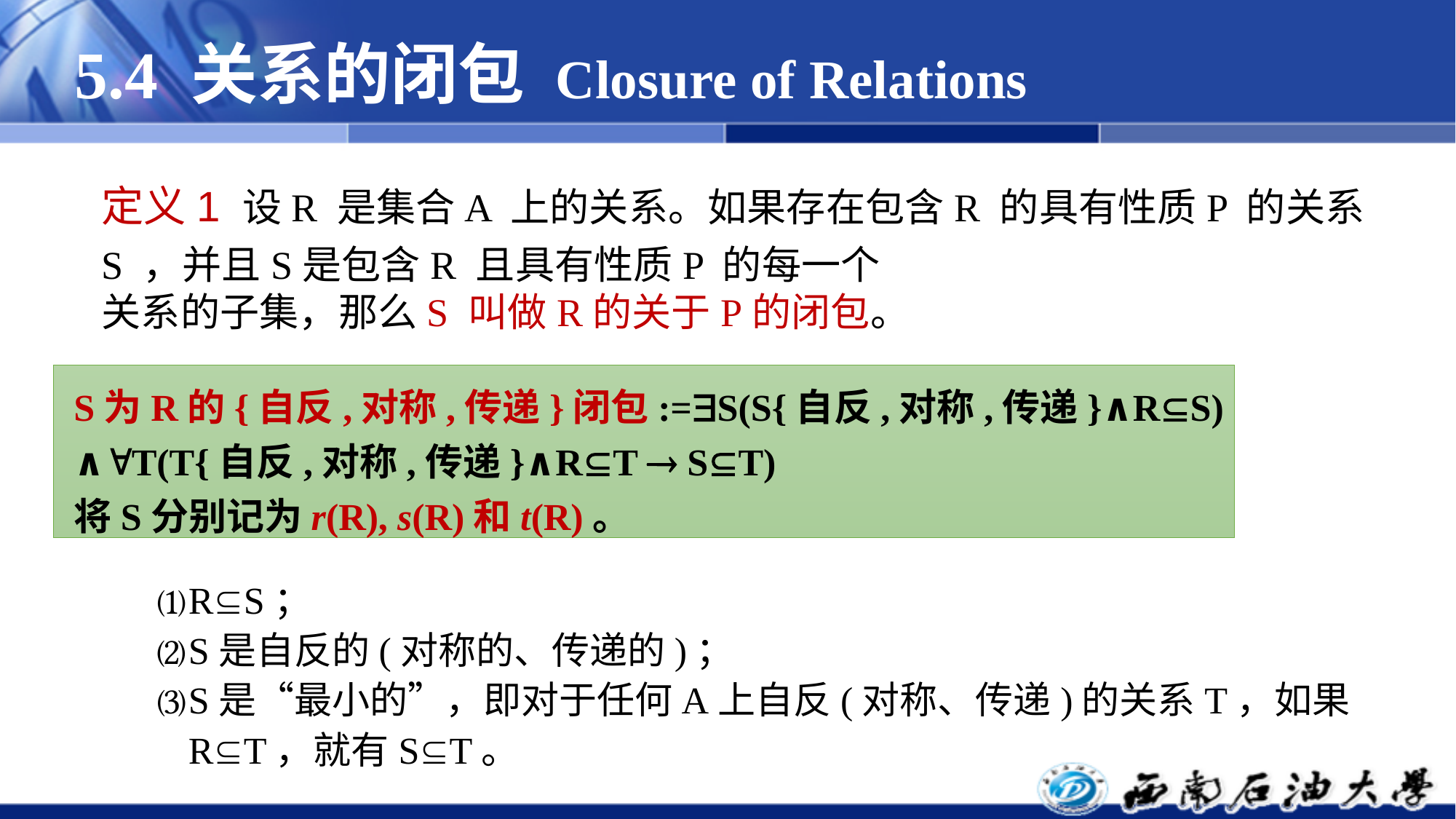

5.4 关系的闭包 Closure of Relations
定义1 设R 是集合A 上的关系。如果存在包含R 的具有性质P 的关系S ，并且S是包含R 且具有性质P 的每一个
关系的子集，那么S 叫做R的关于P的闭包。
S为R的{自反,对称,传递}闭包:=∃S(S{自反,对称,传递}∧R⊆S)
∧∀T(T{自反,对称,传递}∧R⊆T → S⊆T)
将S分别记为r(R), s(R)和t(R)。
⑴R⊆S；
⑵S是自反的(对称的、传递的)；
⑶S是“最小的”，即对于任何A上自反(对称、传递)的关系T，如果R⊆T，就有S⊆T。